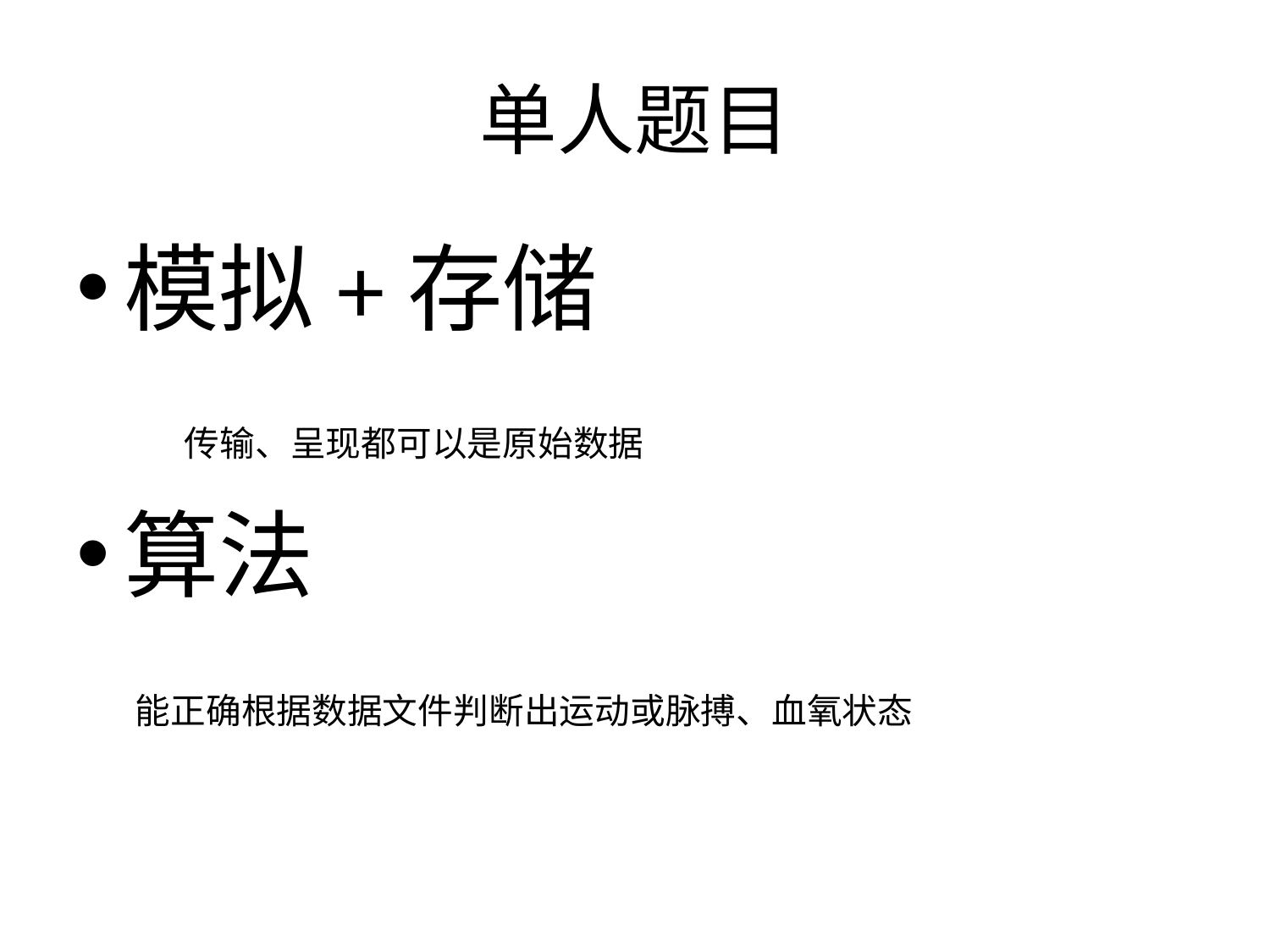

# 单人题目
模拟+存储
    传输、呈现都可以是原始数据
算法
   能正确根据数据文件判断出运动或脉搏、血氧状态